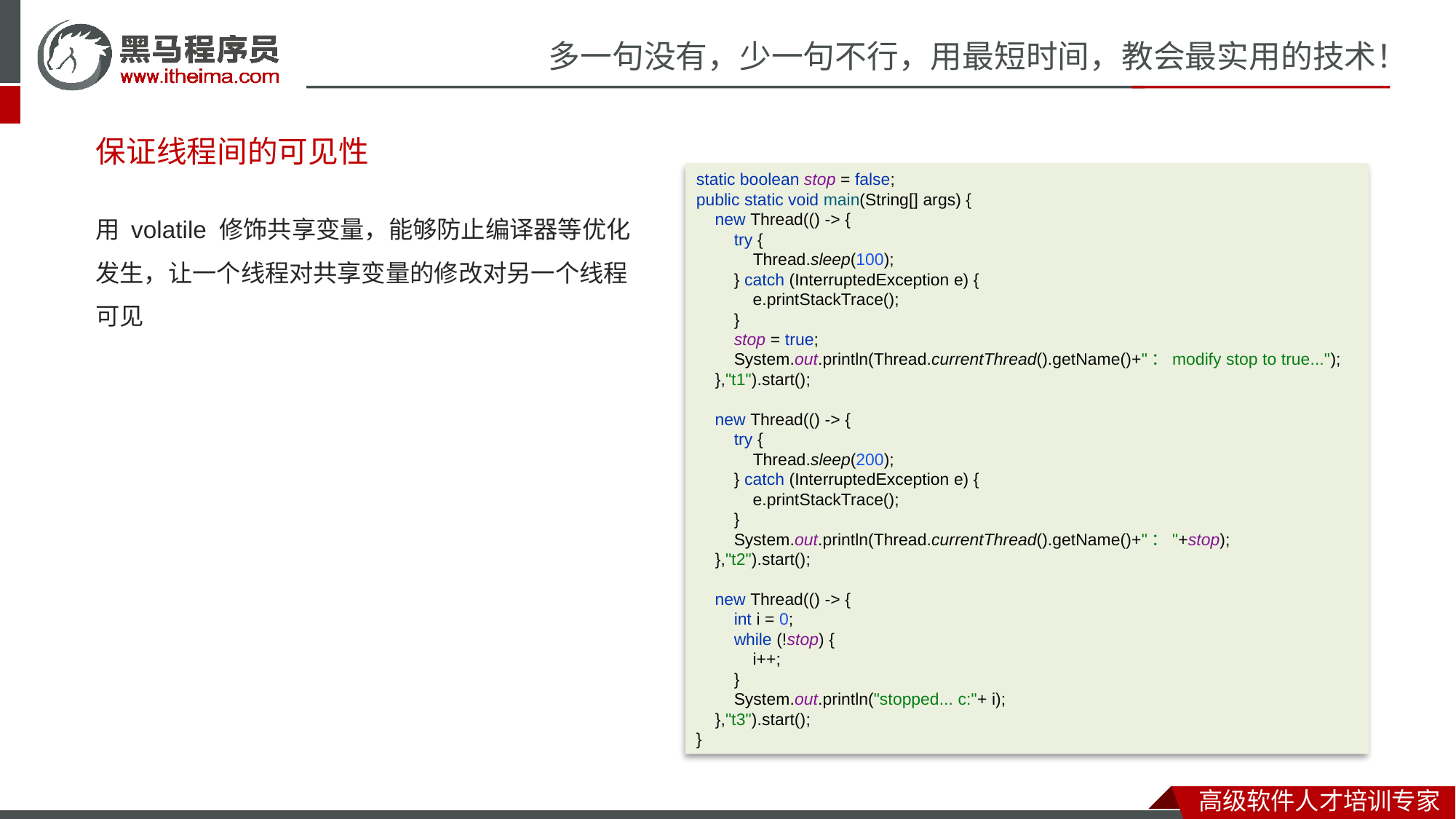

# 保证线程间的可见性
static boolean stop = false;
public static void main(String[] args) {
    new Thread(() -> {
        try {
            Thread.sleep(100);
        } catch (InterruptedException e) {
            e.printStackTrace();
        }
        stop = true;
        System.out.println(Thread.currentThread().getName()+"：modify stop to true...");
    },"t1").start();
    new Thread(() -> {
        try {
            Thread.sleep(200);
        } catch (InterruptedException e) {
            e.printStackTrace();
        }
        System.out.println(Thread.currentThread().getName()+"："+stop);
    },"t2").start();
    new Thread(() -> {
        int i = 0;
        while (!stop) {
            i++;
        }
        System.out.println("stopped... c:"+ i);
    },"t3").start();
}
用 volatile 修饰共享变量，能够防止编译器等优化发生，让一个线程对共享变量的修改对另一个线程可见